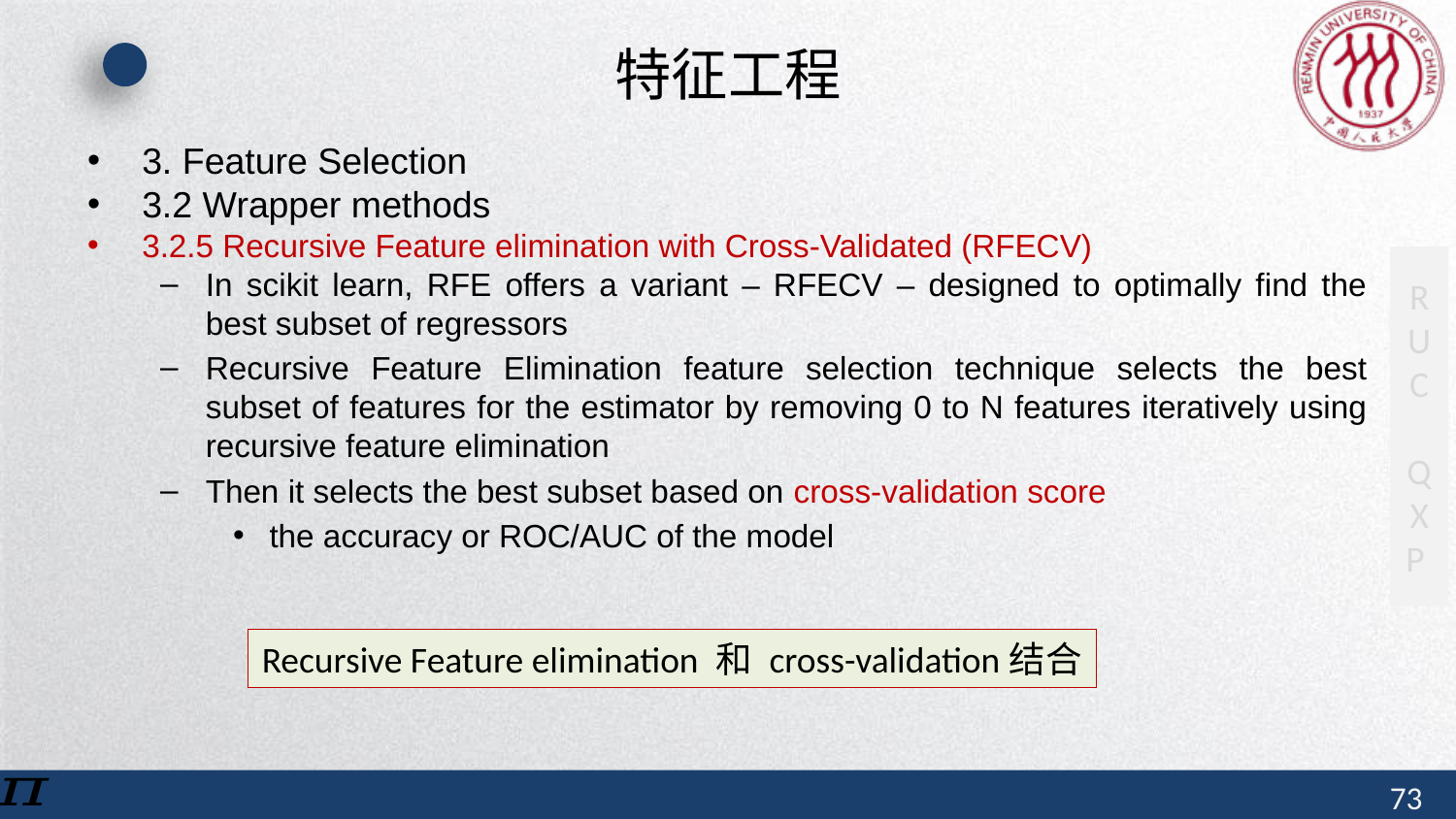

# 特征工程
3. Feature Selection
3.2 Wrapper methods
3.2.5 Recursive Feature elimination with Cross-Validated (RFECV)
In scikit learn, RFE offers a variant – RFECV – designed to optimally find the best subset of regressors
Recursive Feature Elimination feature selection technique selects the best subset of features for the estimator by removing 0 to N features iteratively using recursive feature elimination
Then it selects the best subset based on cross-validation score
the accuracy or ROC/AUC of the model
Recursive Feature elimination 和 cross-validation结合